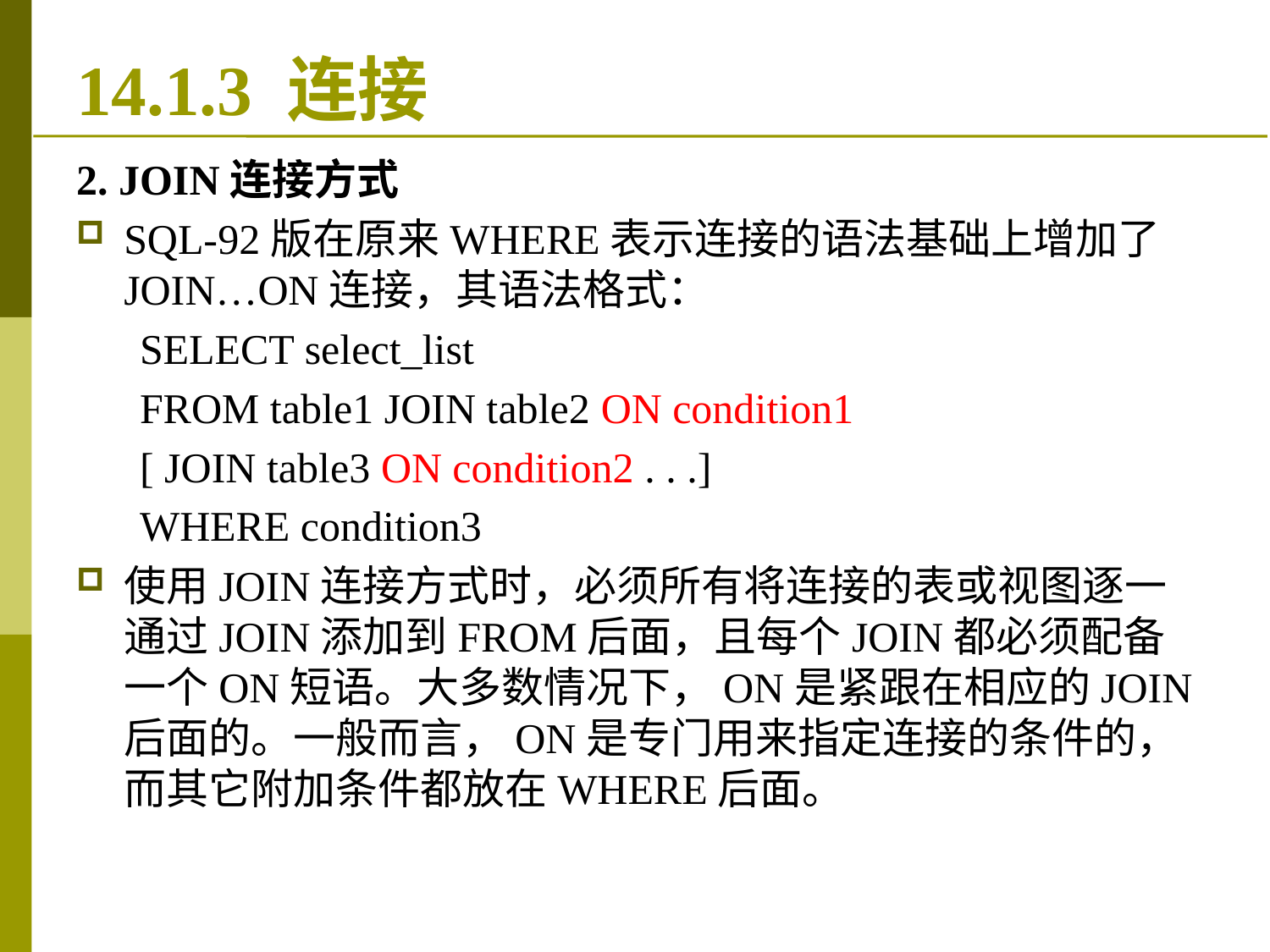

# 14.1.3 连接
2. JOIN连接方式
SQL-92版在原来WHERE表示连接的语法基础上增加了JOIN…ON连接，其语法格式：
      SELECT select_list
      FROM table1 JOIN table2 ON condition1
      [ JOIN table3 ON condition2 . . .]
      WHERE condition3
使用JOIN连接方式时，必须所有将连接的表或视图逐一通过JOIN添加到FROM后面，且每个JOIN都必须配备一个ON短语。大多数情况下，ON是紧跟在相应的JOIN后面的。一般而言，ON是专门用来指定连接的条件的，而其它附加条件都放在WHERE后面。